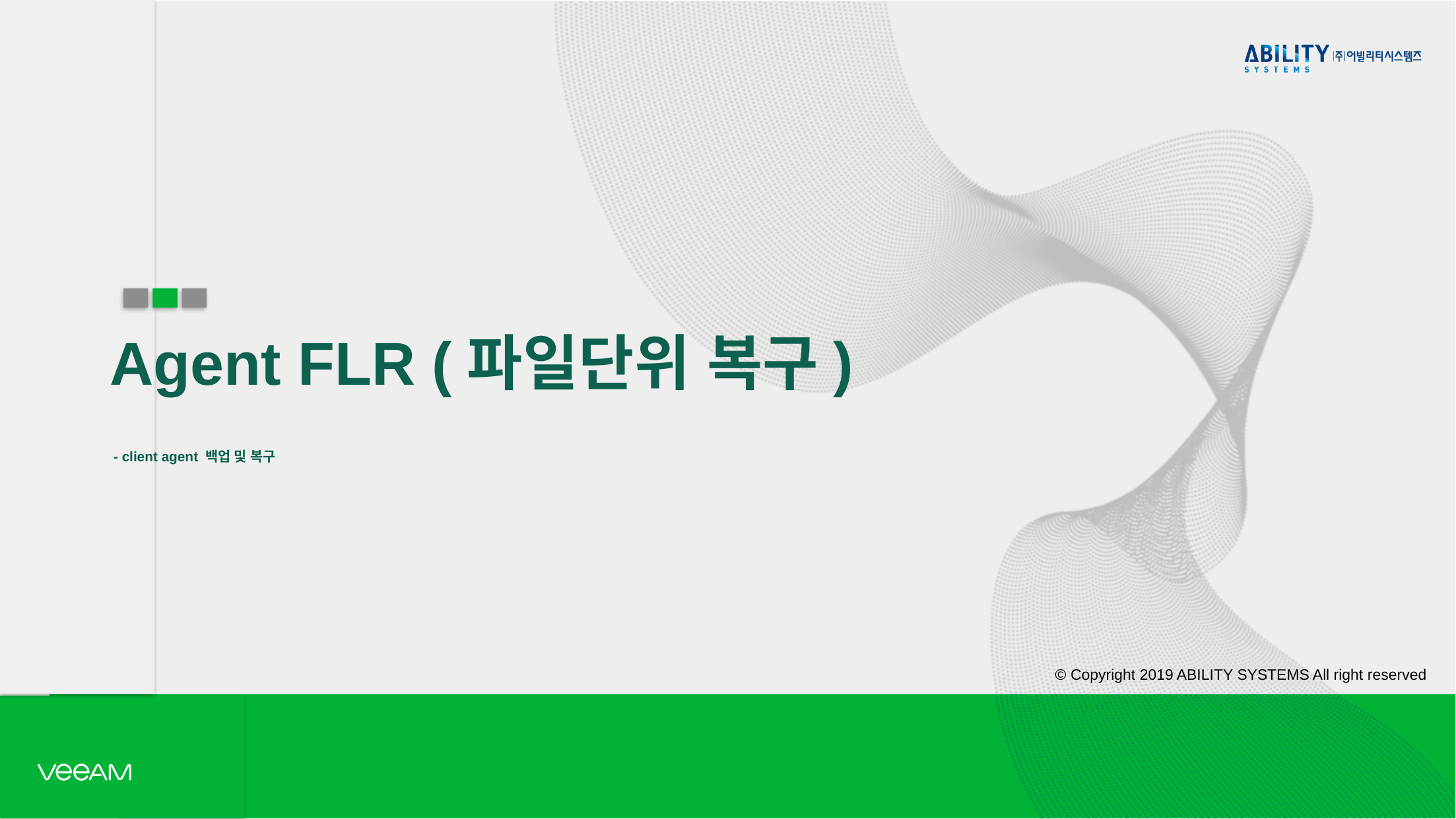

Agent FLR (파일단위 복구)
 - client agent 백업 및 복구